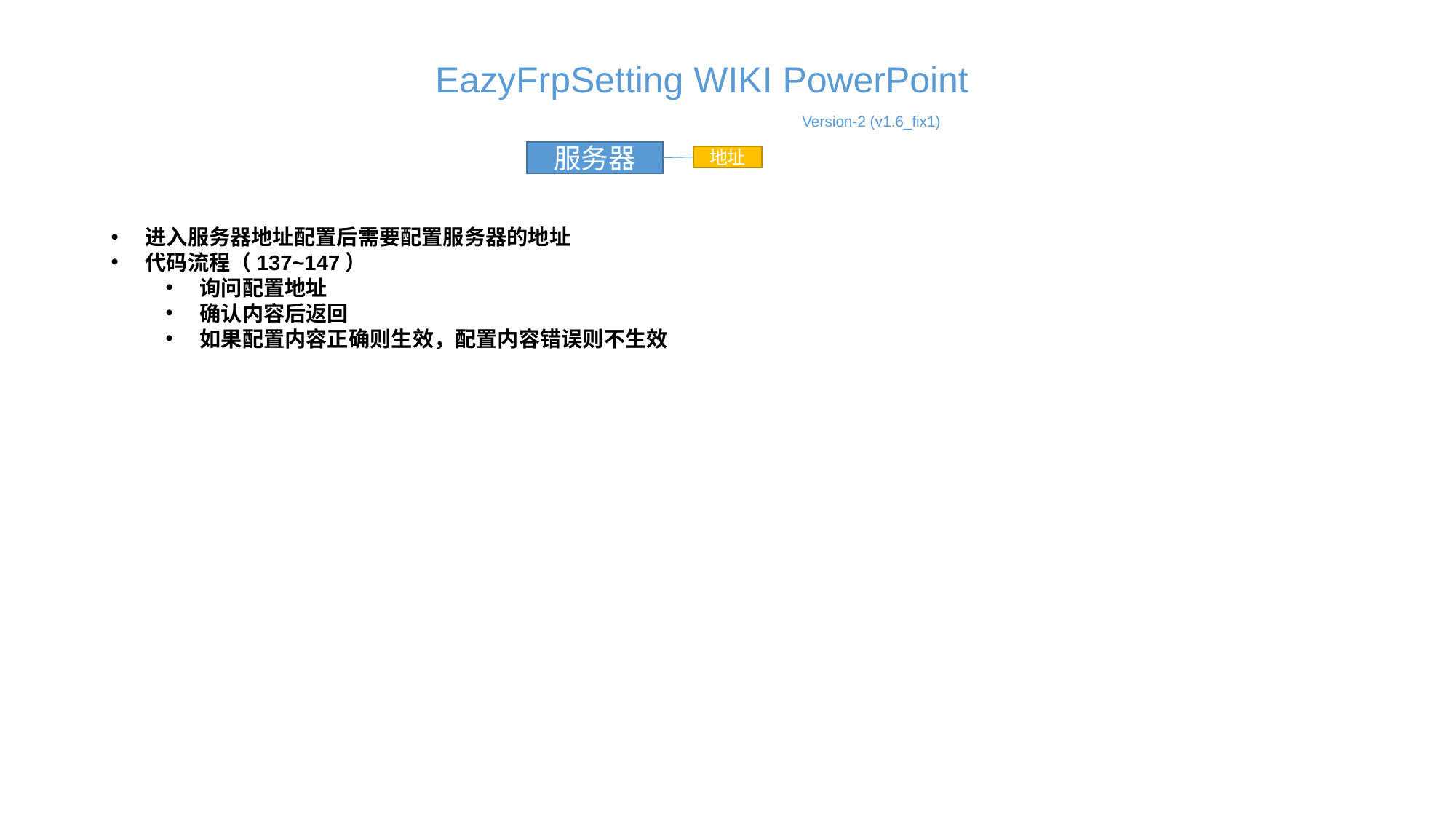

EazyFrpSetting WIKI PowerPoint
Version-2 (v1.6_fix1)
服务器
地址
进入服务器地址配置后需要配置服务器的地址
代码流程（137~147）
询问配置地址
确认内容后返回
如果配置内容正确则生效，配置内容错误则不生效